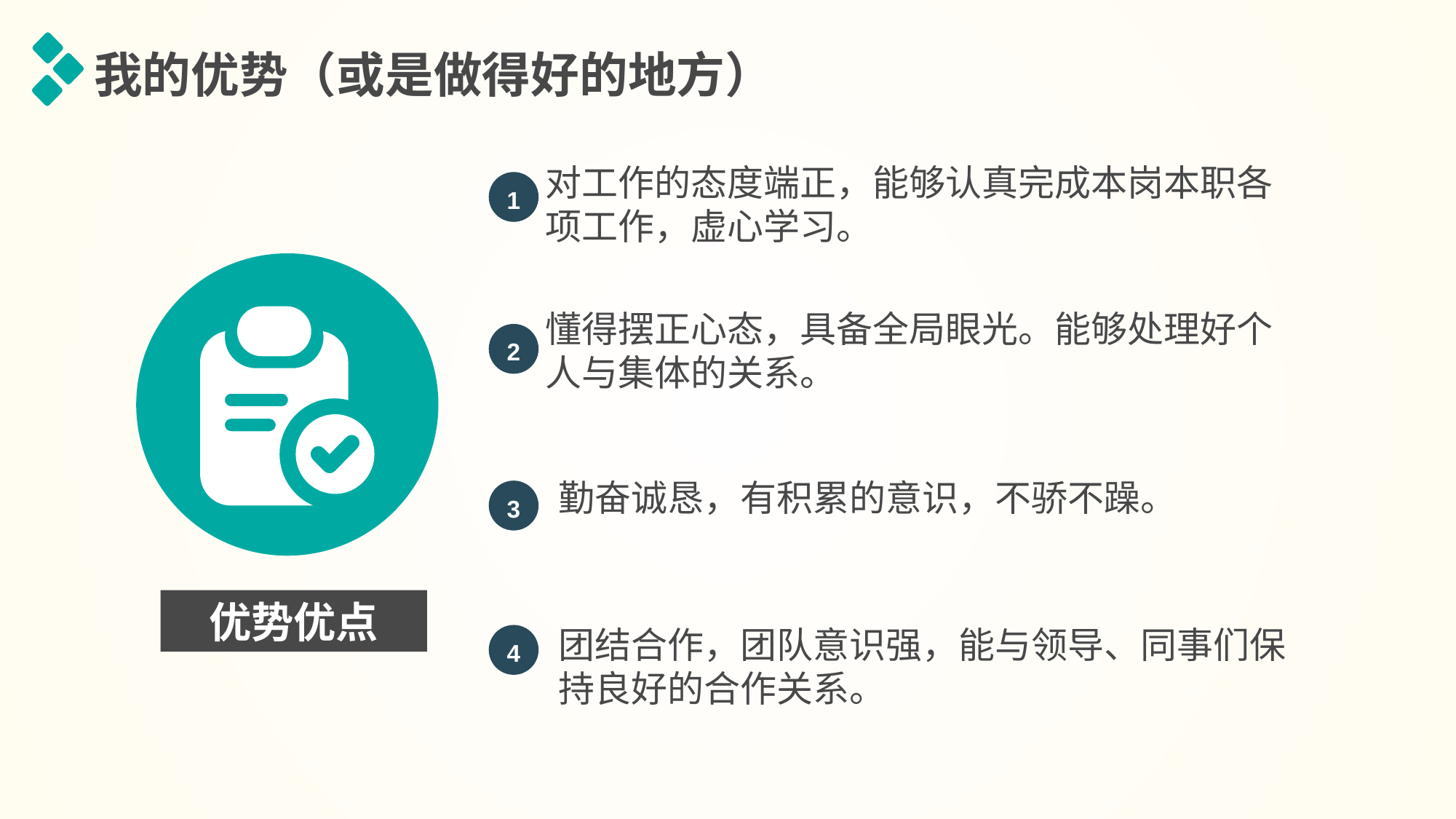

我的优势（或是做得好的地方）

对工作的态度端正，能够认真完成本岗本职各项工作，虚心学习。
1

懂得摆正心态，具备全局眼光。能够处理好个人与集体的关系。

2
勤奋诚恳，有积累的意识，不骄不躁。
3
优势优点
团结合作，团队意识强，能与领导、同事们保持良好的合作关系。
4